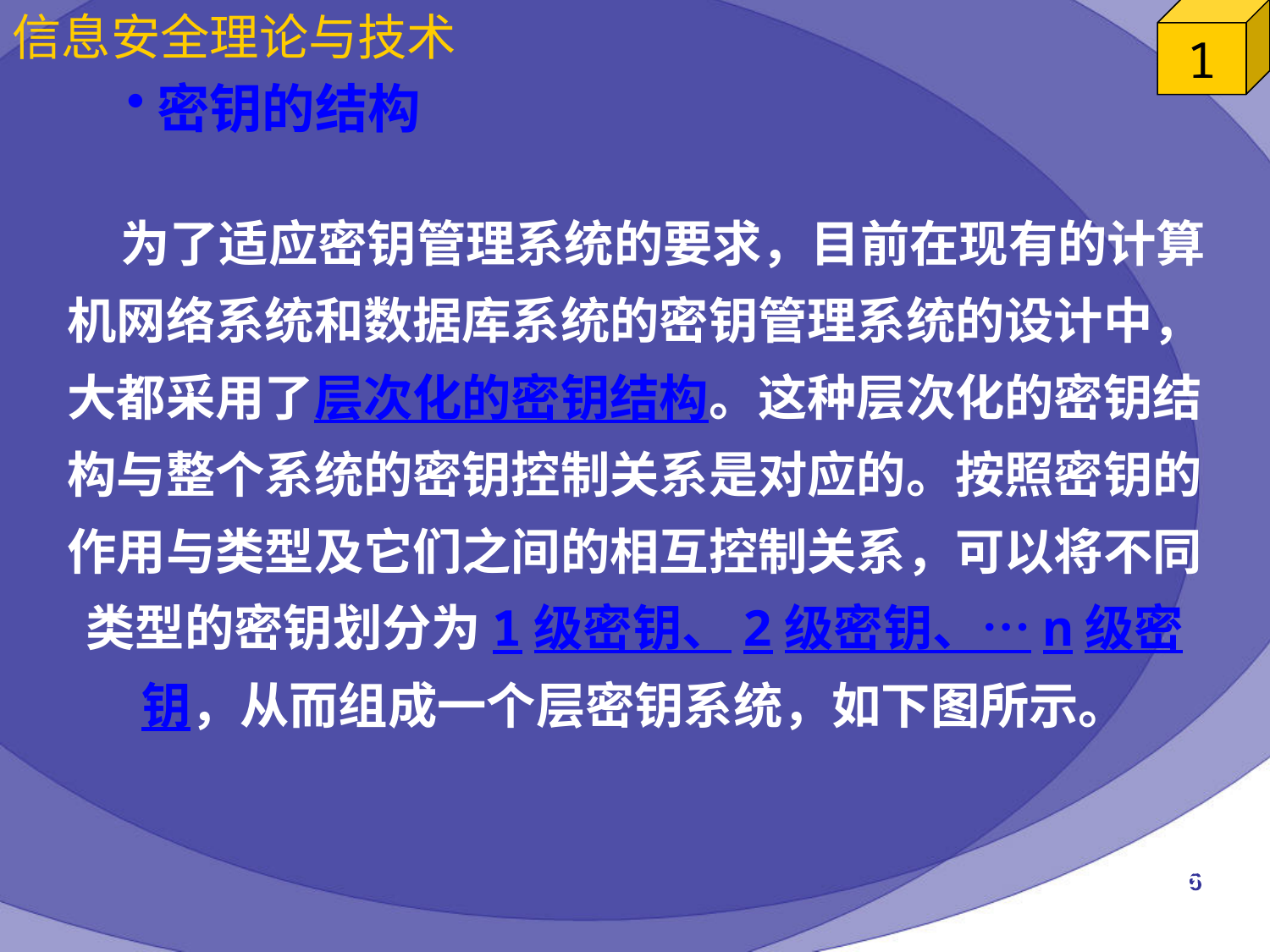

密钥的结构
    为了适应密钥管理系统的要求，目前在现有的计算机网络系统和数据库系统的密钥管理系统的设计中，大都采用了层次化的密钥结构。这种层次化的密钥结构与整个系统的密钥控制关系是对应的。按照密钥的作用与类型及它们之间的相互控制关系，可以将不同类型的密钥划分为1级密钥、2级密钥、…n级密钥，从而组成一个层密钥系统，如下图所示。
6
6